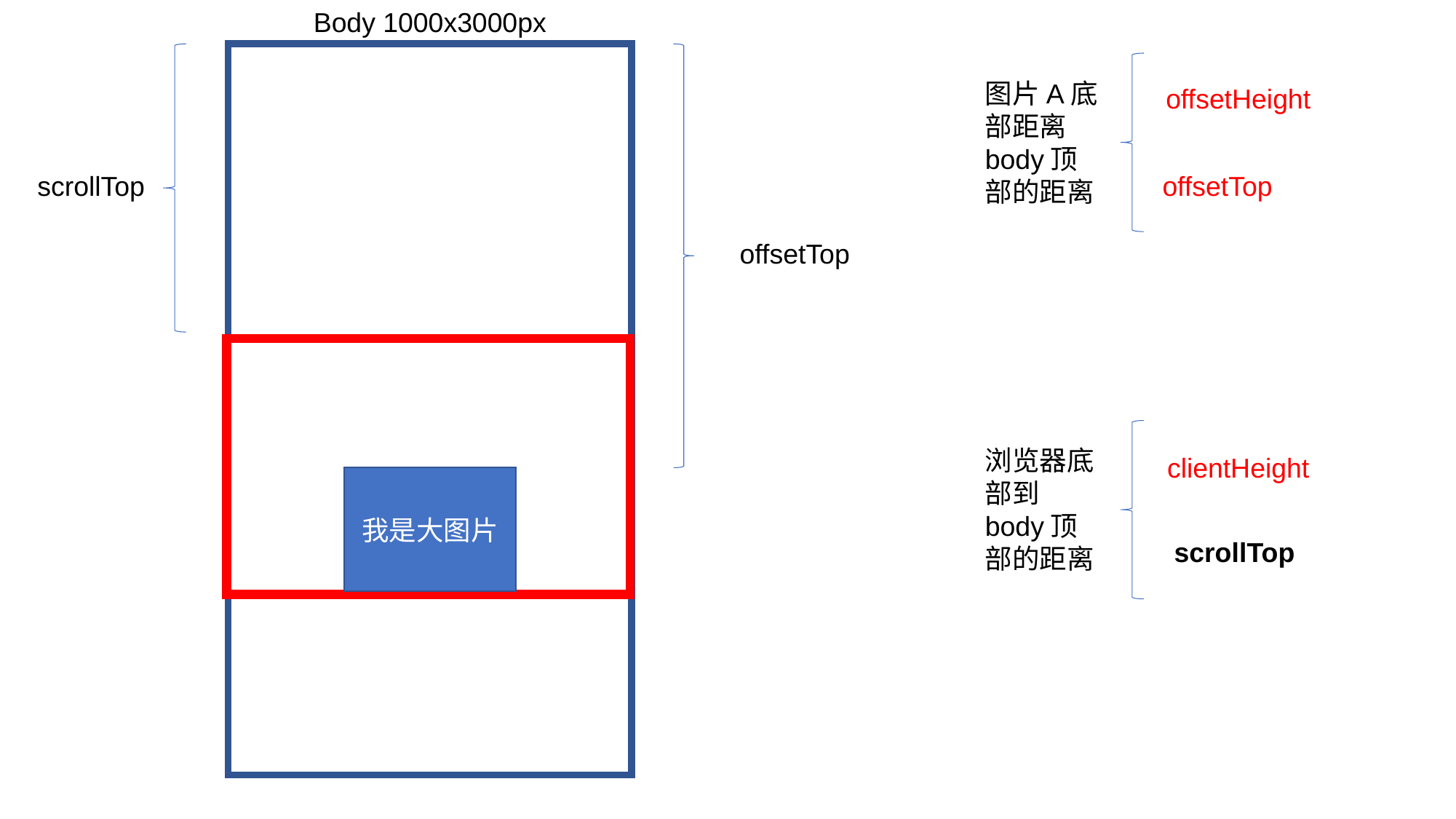

Body 1000x3000px

图片A底部距离body顶部的距离
offsetHeight
scrollTop
offsetTop
offsetTop

浏览器底部到body顶部的距离
clientHeight
我是大图片
scrollTop